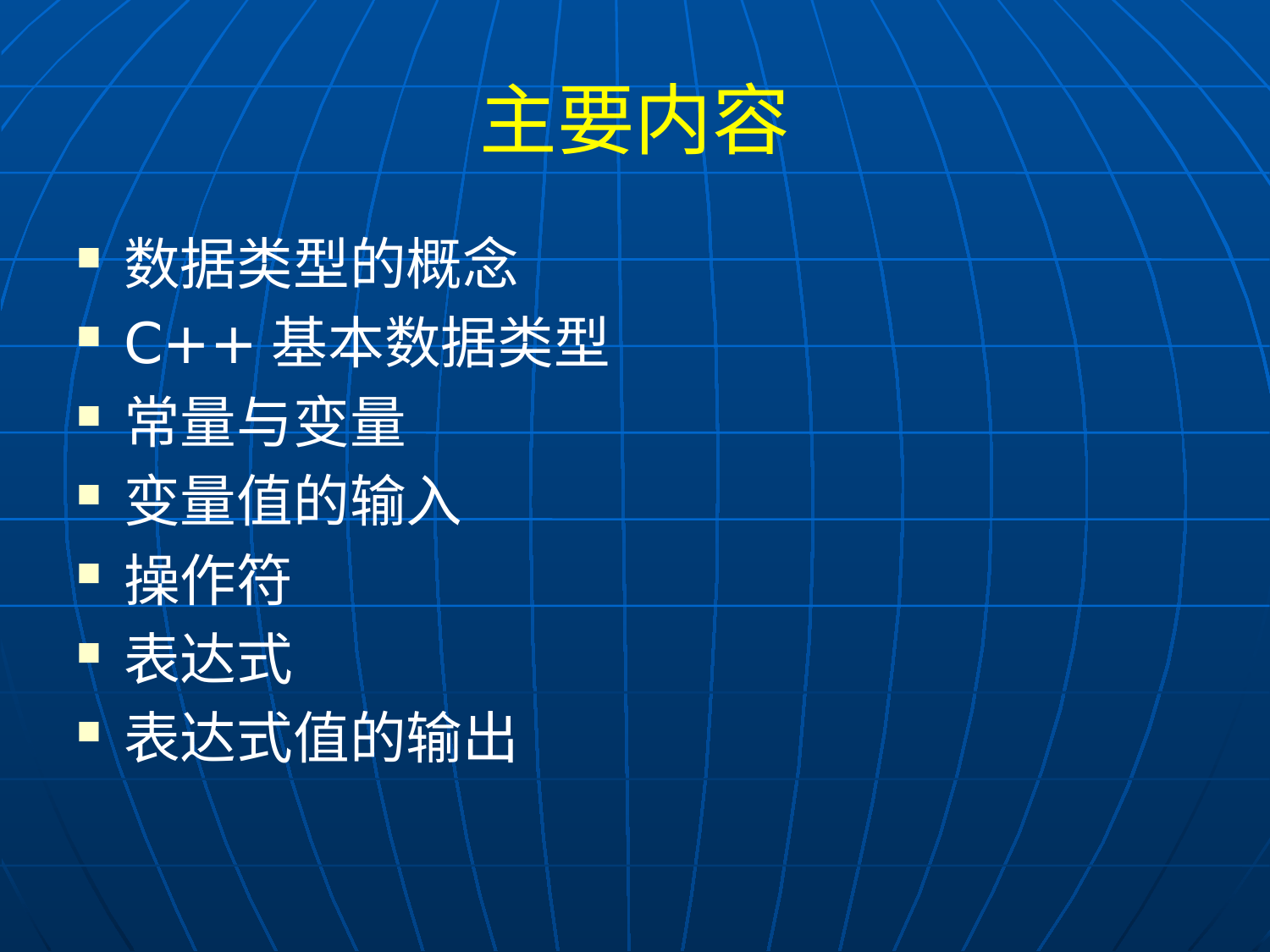

# 主要内容
数据类型的概念
C++基本数据类型
常量与变量
变量值的输入
操作符
表达式
表达式值的输出